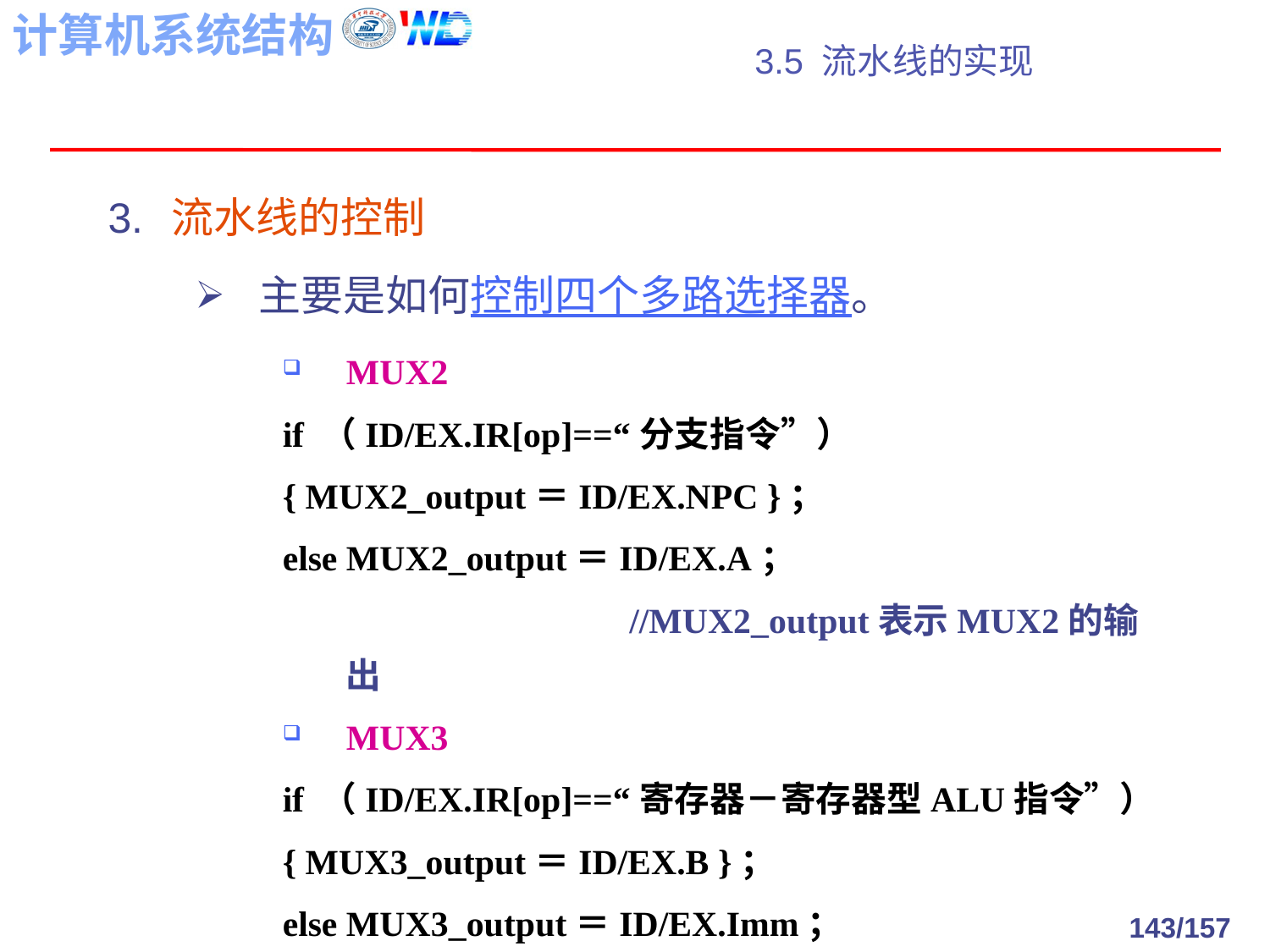

# 3.5 流水线的实现
流水线的控制
主要是如何控制四个多路选择器。
MUX2
if （ID/EX.IR[op]==“分支指令”）
{ MUX2_output＝ID/EX.NPC }；
else MUX2_output＝ID/EX.A；
                                       //MUX2_output表示MUX2的输出
MUX3
if （ID/EX.IR[op]==“寄存器－寄存器型ALU指令”）
{ MUX3_output＝ID/EX.B }；
else MUX3_output＝ID/EX.Imm；
                                　//MUX3_output表示MUX3的输出